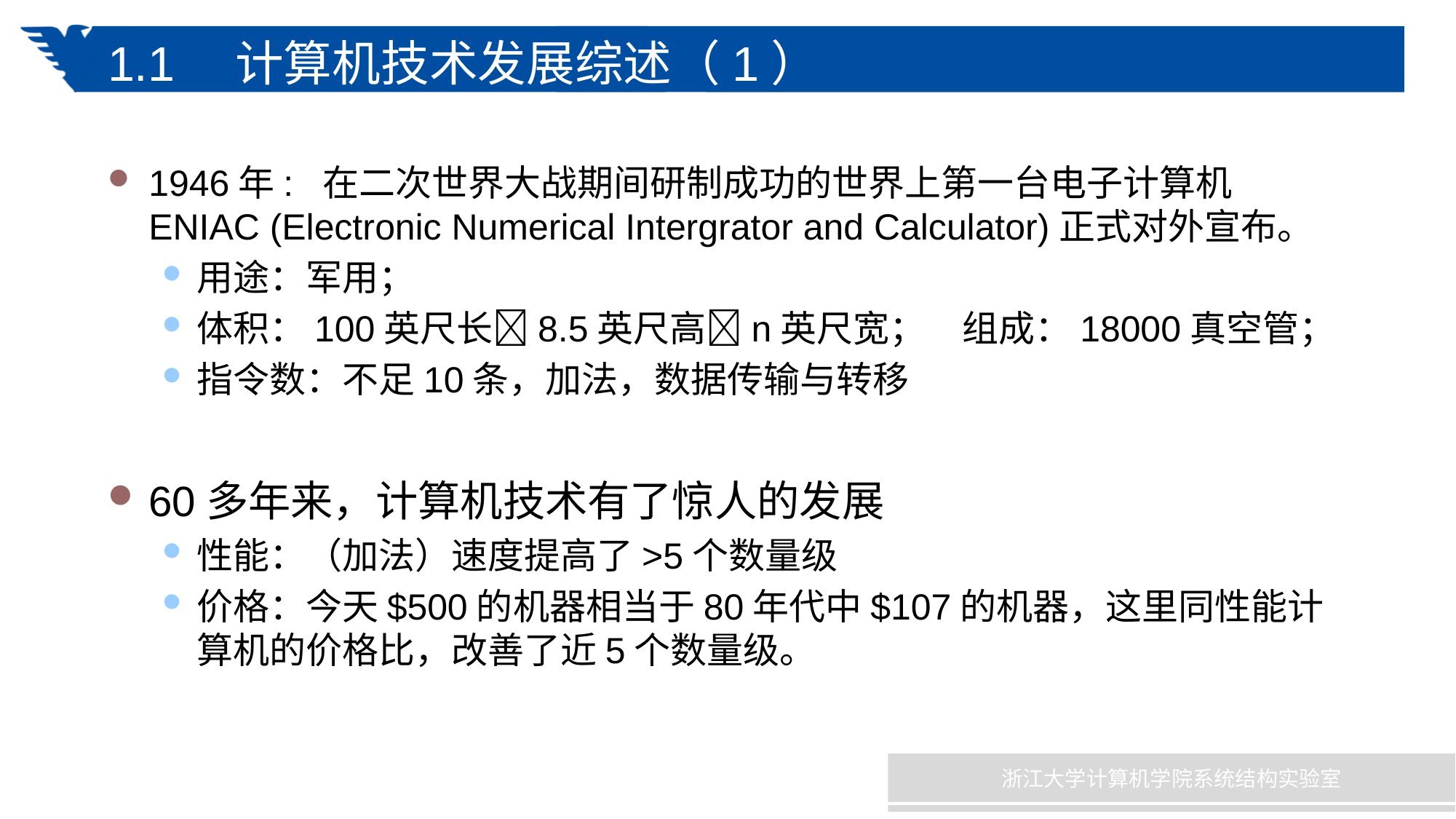

# 1.1　计算机技术发展综述（1）
1946年:  在二次世界大战期间研制成功的世界上第一台电子计算机ENIAC (Electronic Numerical Intergrator and Calculator)正式对外宣布。
用途：军用；
体积：100英尺长×8.5英尺高×n英尺宽；　组成：18000真空管；
指令数：不足10条，加法，数据传输与转移

60多年来，计算机技术有了惊人的发展
性能：（加法）速度提高了>5个数量级
价格：今天$500的机器相当于80年代中$107的机器，这里同性能计算机的价格比，改善了近5个数量级。